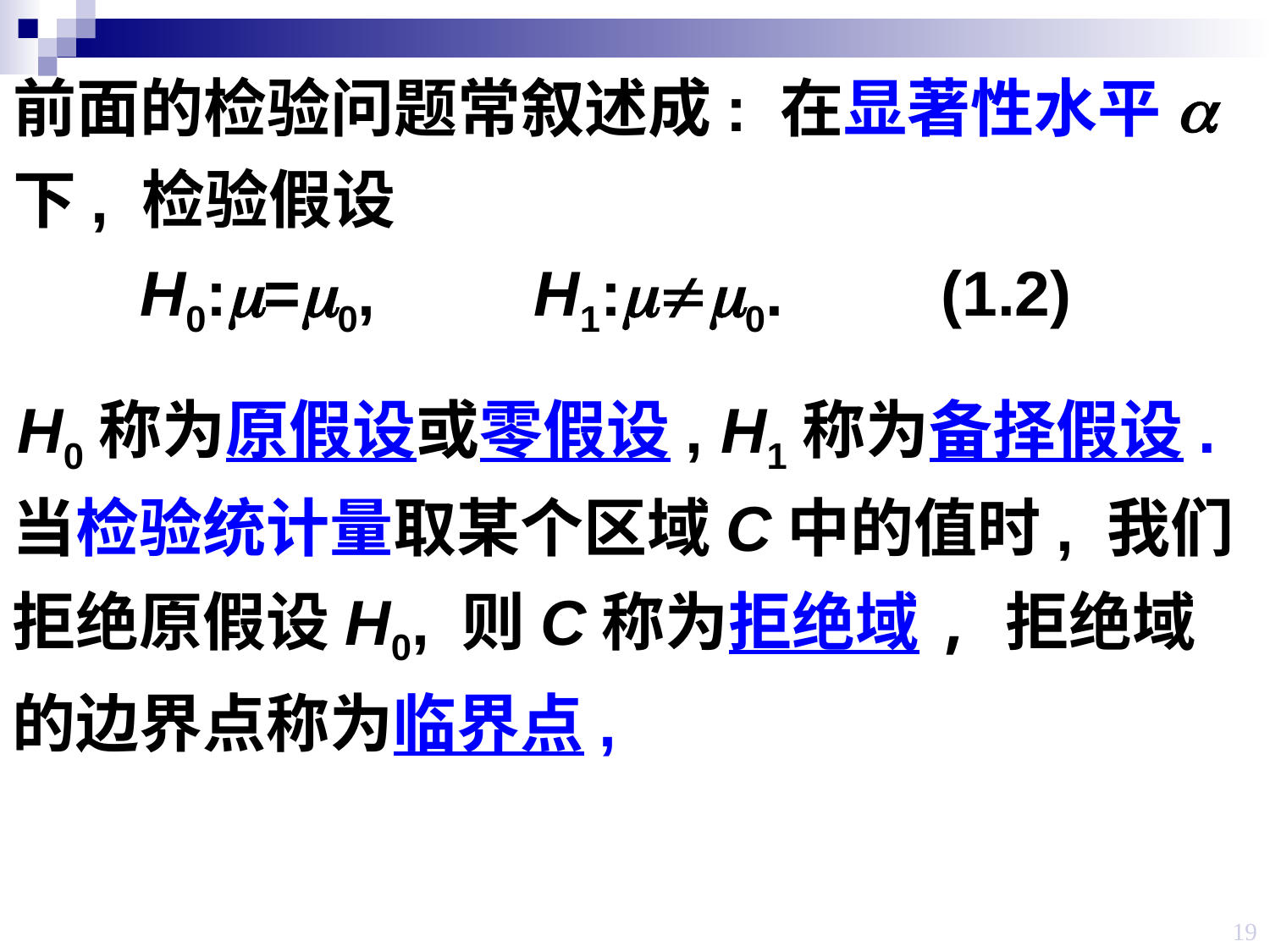

前面的检验问题常叙述成: 在显著性水平α下, 检验假设
	H0:μ=μ0,         H1:μ≠μ0.         (1.2)
H0称为原假设或零假设, H1称为备择假设.
当检验统计量取某个区域C中的值时, 我们拒绝原假设H0, 则C称为拒绝域, 拒绝域的边界点称为临界点,
19